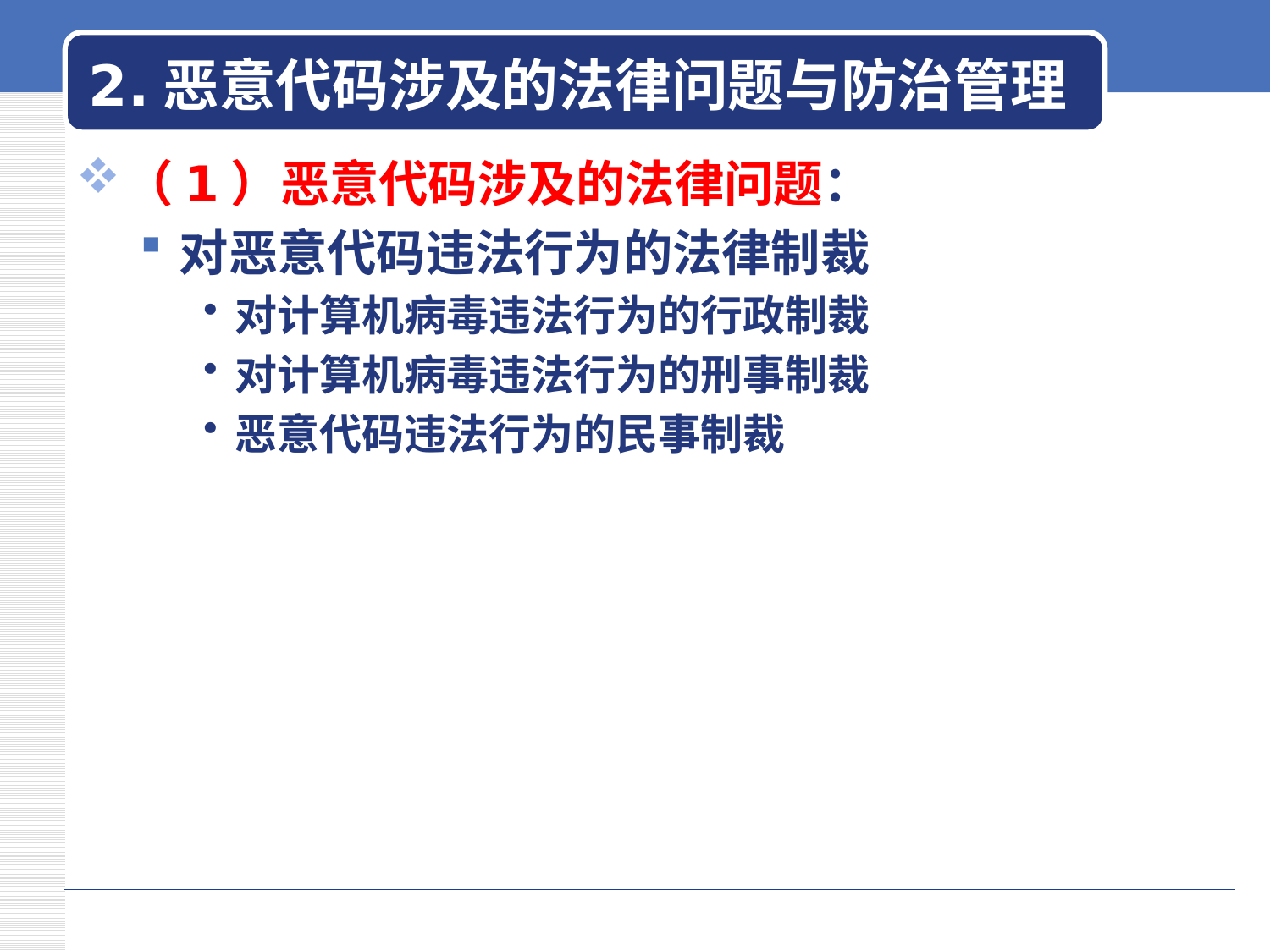

# 2.恶意代码涉及的法律问题与防治管理
（1）恶意代码涉及的法律问题：
对恶意代码违法行为的法律制裁
对计算机病毒违法行为的行政制裁
对计算机病毒违法行为的刑事制裁
恶意代码违法行为的民事制裁